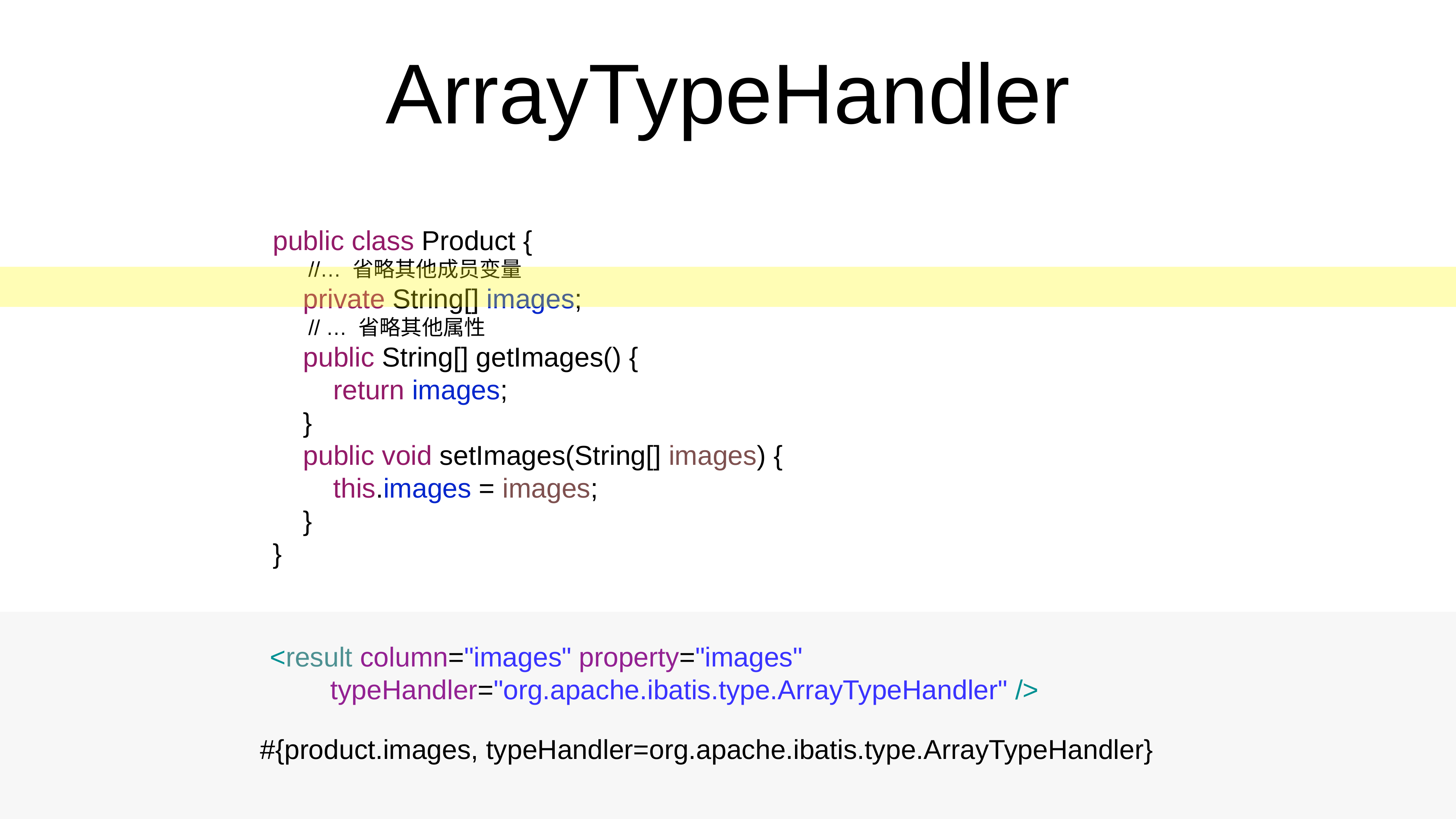

# ArrayTypeHandler
public class Product {
      //… 省略其他成员变量
    private String[] images;
      // … 省略其他属性
    public String[] getImages() {
        return images;
    }
    public void setImages(String[] images) {
        this.images = images;
    }
}

<result column="images" property="images"
        typeHandler="org.apache.ibatis.type.ArrayTypeHandler" />
#{product.images, typeHandler=org.apache.ibatis.type.ArrayTypeHandler}